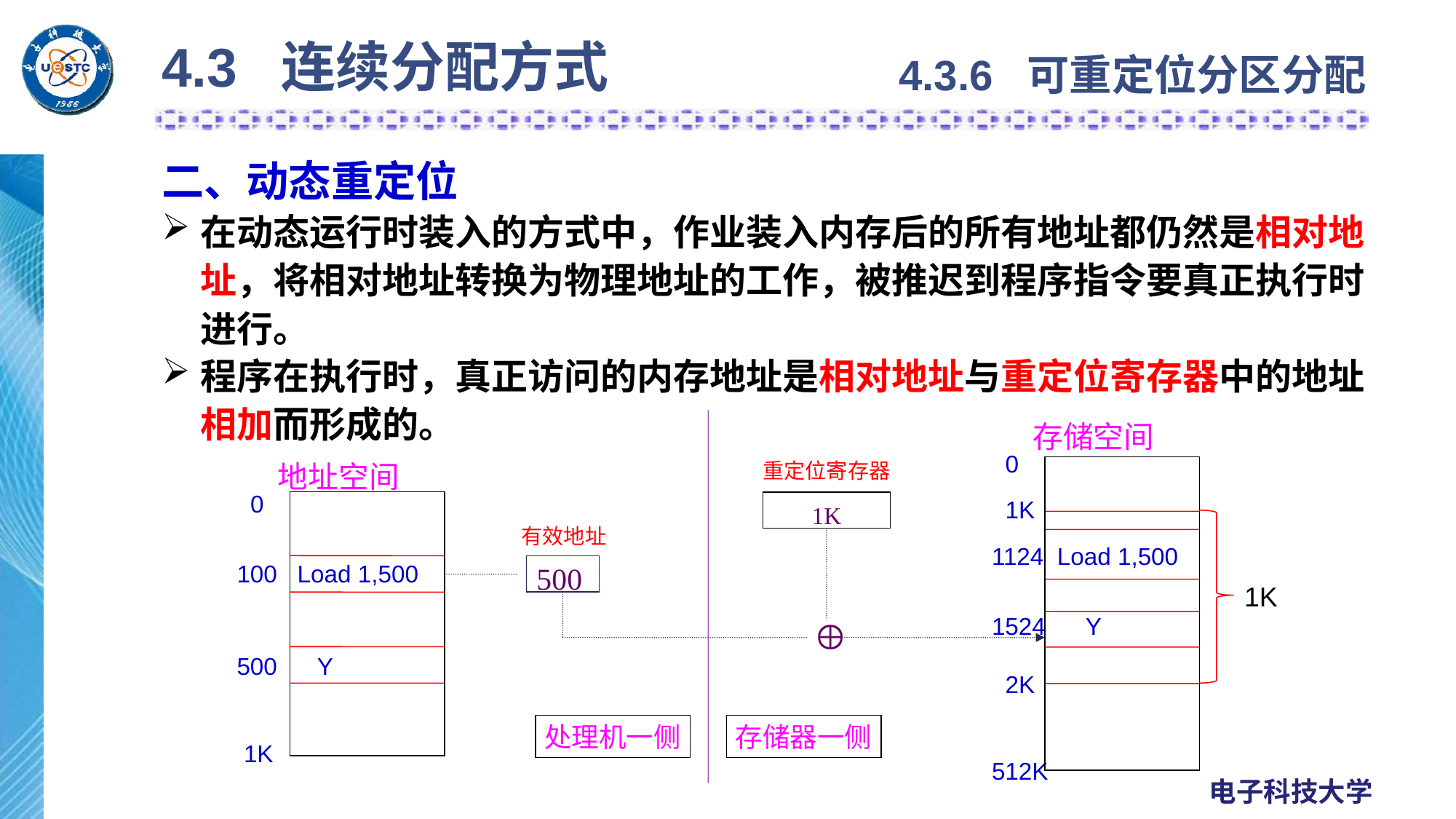

4.3  连续分配方式
4.3.6  可重定位分区分配
二、动态重定位
在动态运行时装入的方式中，作业装入内存后的所有地址都仍然是相对地址，将相对地址转换为物理地址的工作，被推迟到程序指令要真正执行时进行。
程序在执行时，真正访问的内存地址是相对地址与重定位寄存器中的地址相加而形成的。

处理机一侧
存储器一侧
     存储空间
  0

  1K

1124  Load 1,500

1524      Y

  2K

512K

     地址空间
  0

100   Load 1,500

500      Y

 1K

重定位寄存器

1K

有效地址
  500

1K
⊕